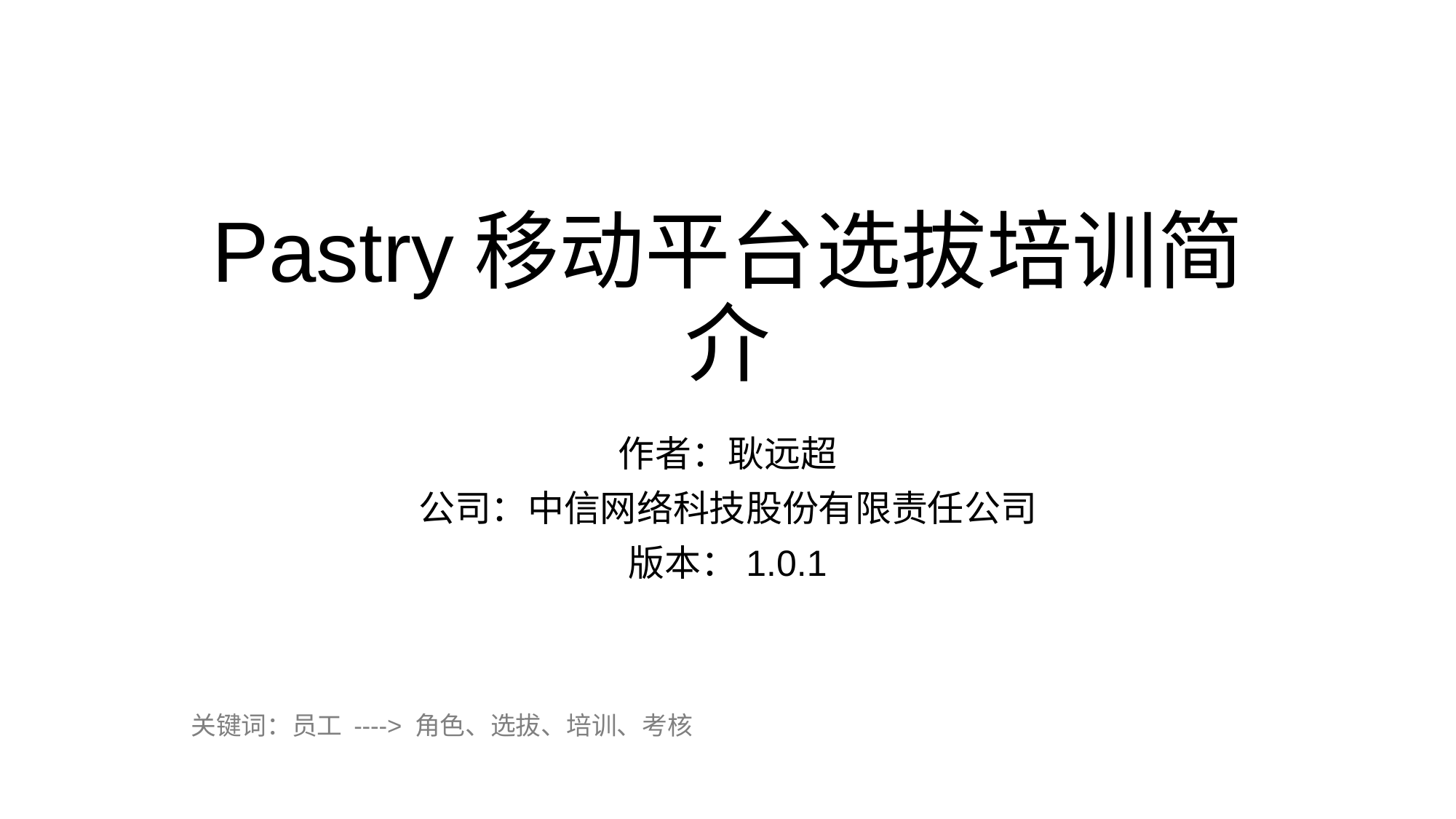

# Pastry移动平台选拔培训简介
作者：耿远超
公司：中信网络科技股份有限责任公司
版本：1.0.1

关键词：员工 ----> 角色、选拔、培训、考核